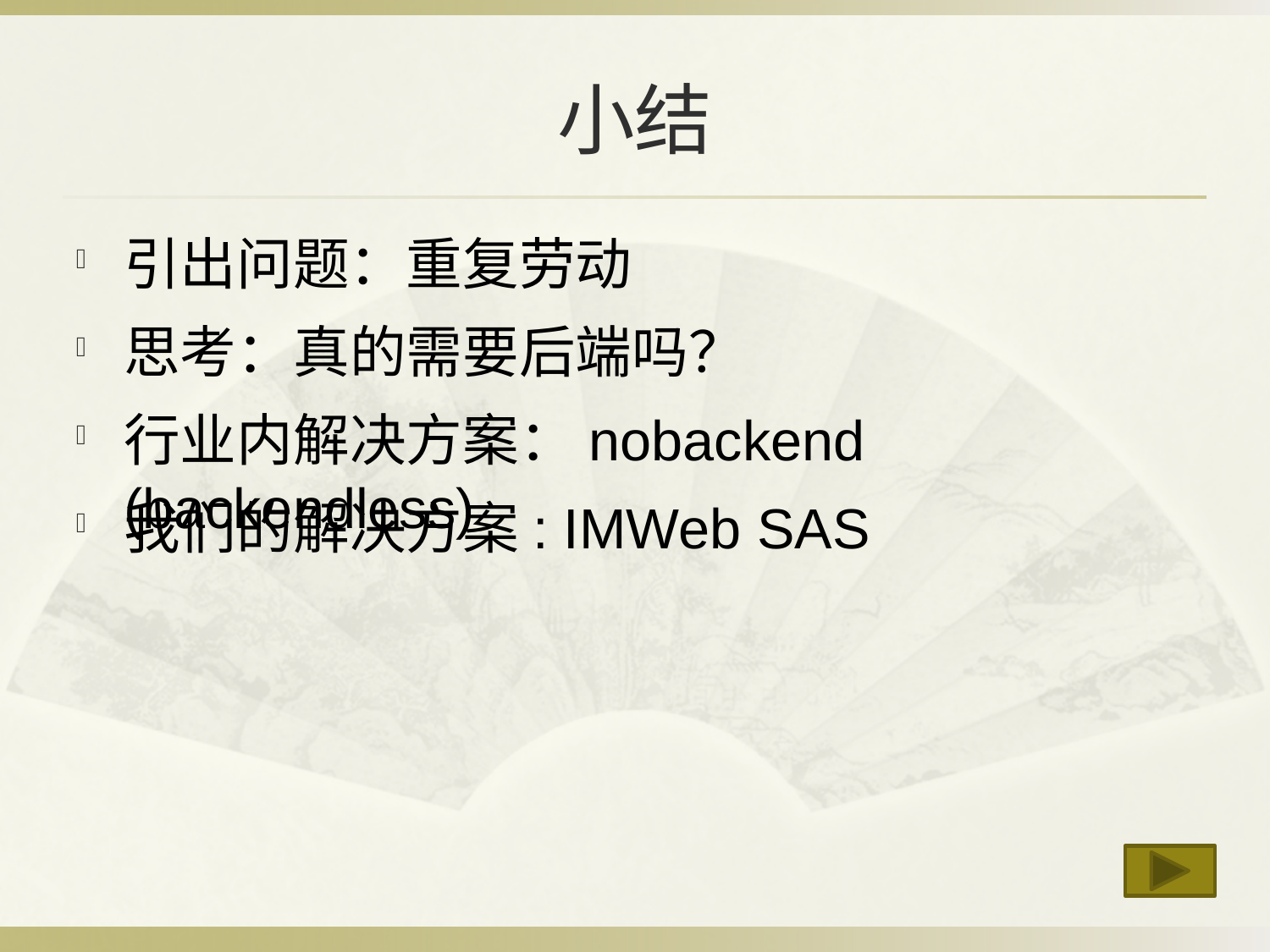

# 小结
引出问题：重复劳动
思考：真的需要后端吗？
行业内解决方案：nobackend (backendless)
我们的解决方案: IMWeb SAS